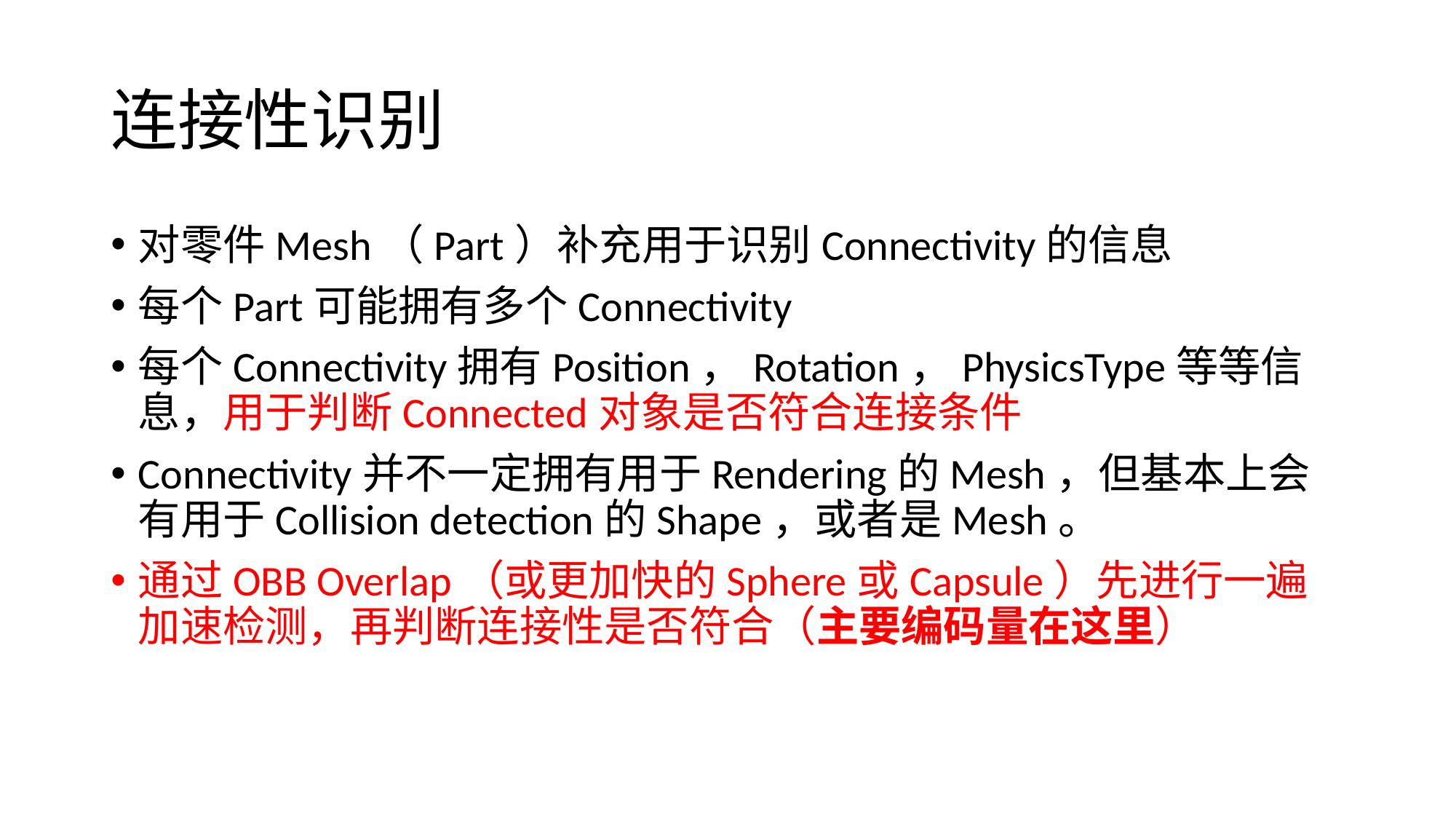

# 连接性识别
对零件Mesh（Part）补充用于识别Connectivity的信息
每个Part可能拥有多个Connectivity
每个Connectivity拥有Position，Rotation，PhysicsType等等信息，用于判断Connected对象是否符合连接条件
Connectivity并不一定拥有用于Rendering的Mesh，但基本上会有用于Collision detection的Shape，或者是Mesh。
通过OBB Overlap（或更加快的Sphere或Capsule）先进行一遍加速检测，再判断连接性是否符合（主要编码量在这里）